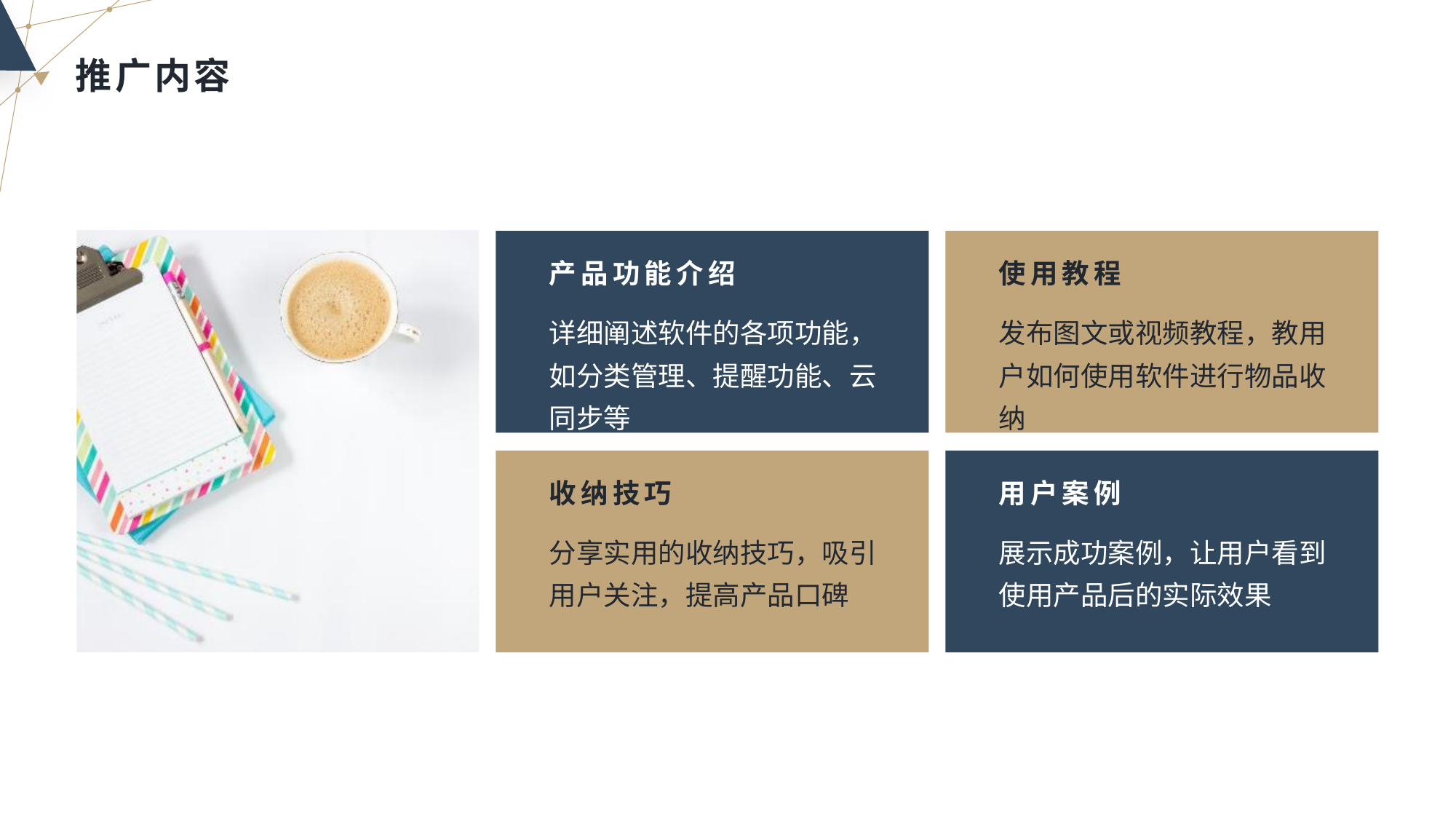

# 推广内容

产品功能介绍
详细阐述软件的各项功能，如分类管理、提醒功能、云同步等
使用教程
发布图文或视频教程，教用户如何使用软件进行物品收纳

收纳技巧
分享实用的收纳技巧，吸引用户关注，提高产品口碑
用户案例
展示成功案例，让用户看到使用产品后的实际效果